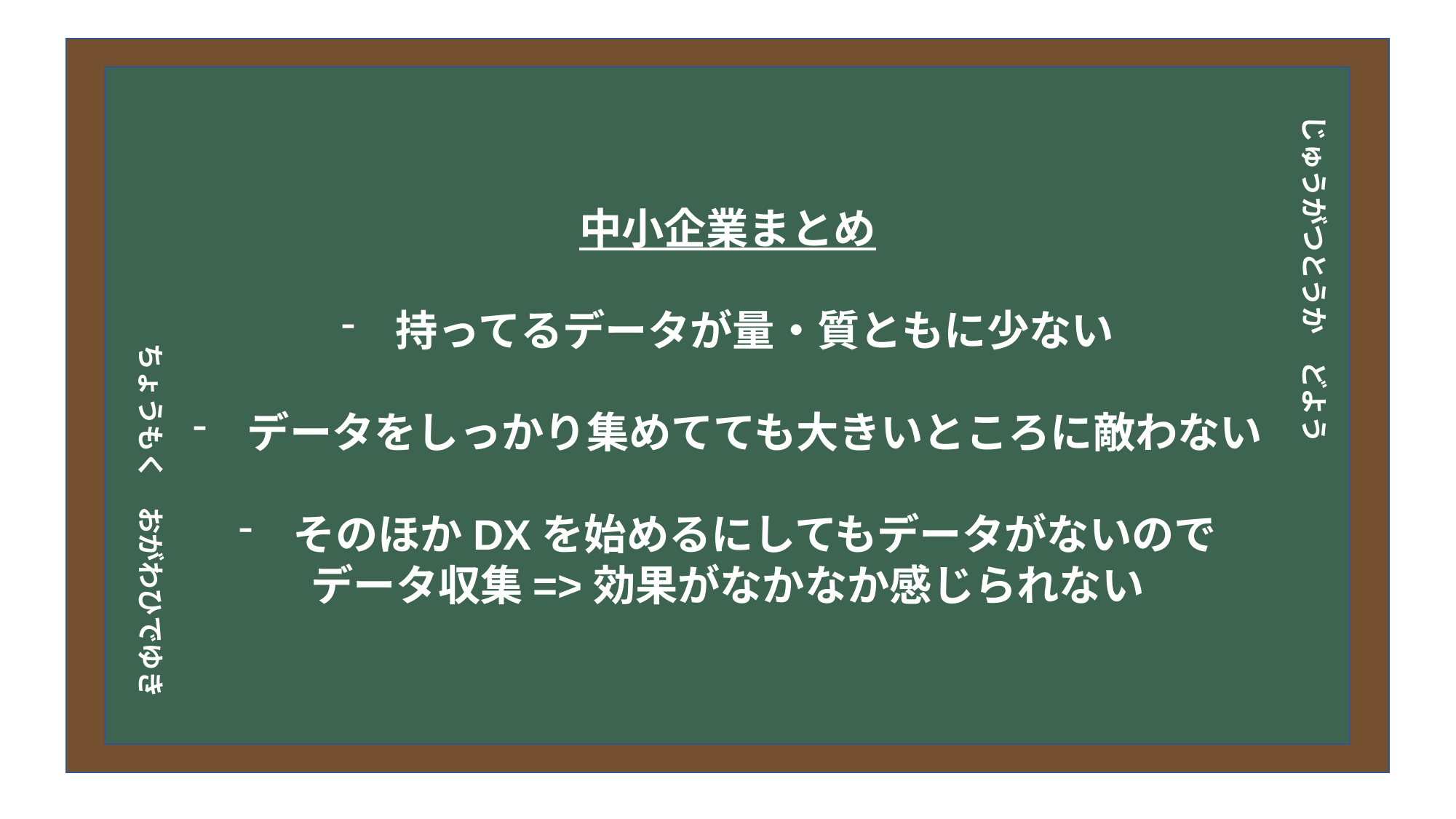

# 今日の目次
中小企業まとめ

持ってるデータが量・質ともに少ない

データをしっかり集めてても大きいところに敵わない

そのほかDXを始めるにしてもデータがないので
データ収集=>効果がなかなか感じられない
じゅうがつとうか　どよう

DXについて
中小企業の問題
解決提案
まとめ
ちょうもく　おがわひでゆき